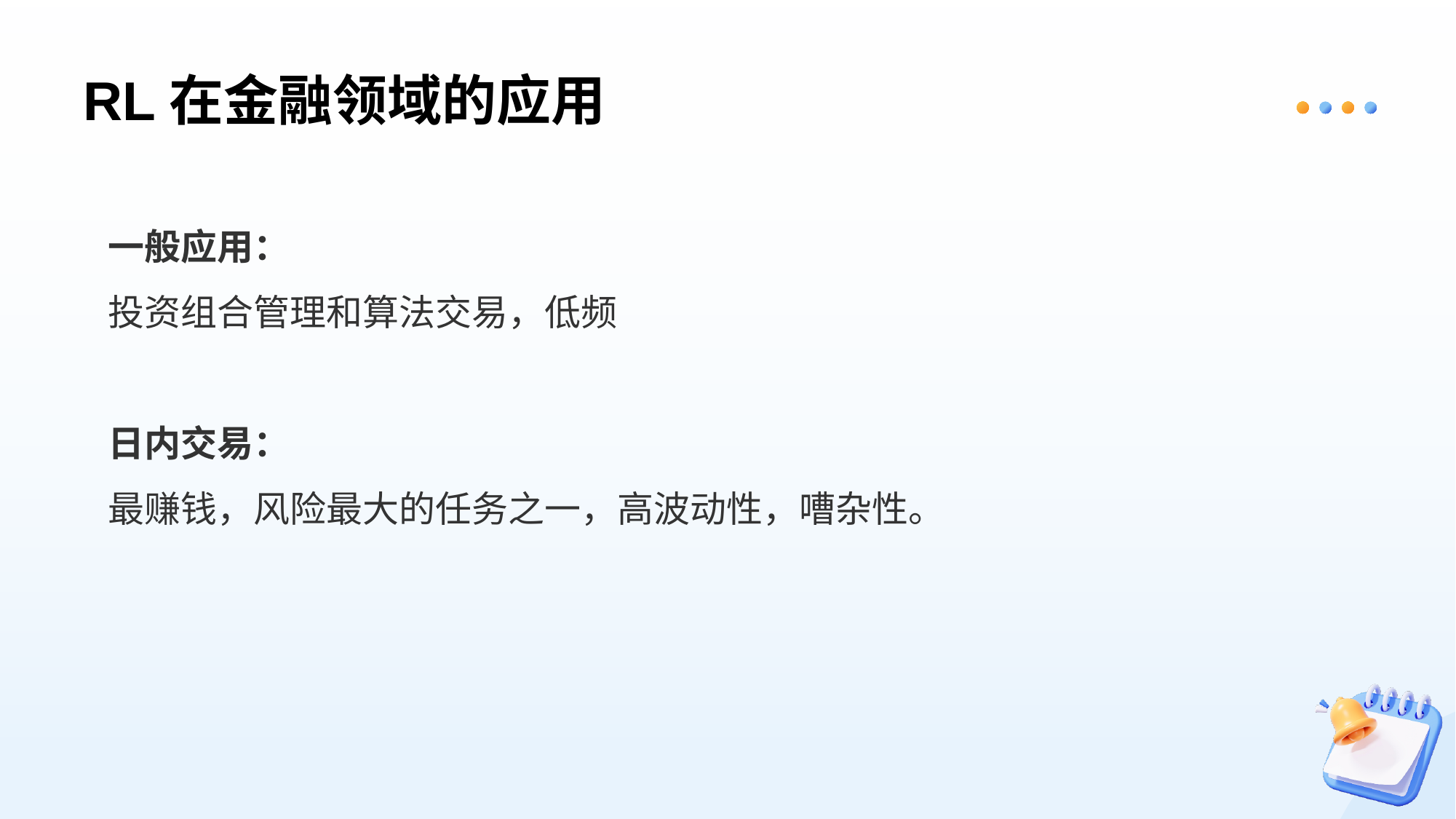

# RL在金融领域的应用
一般应用：
投资组合管理和算法交易，低频

日内交易：
最赚钱，风险最大的任务之一，高波动性，嘈杂性。